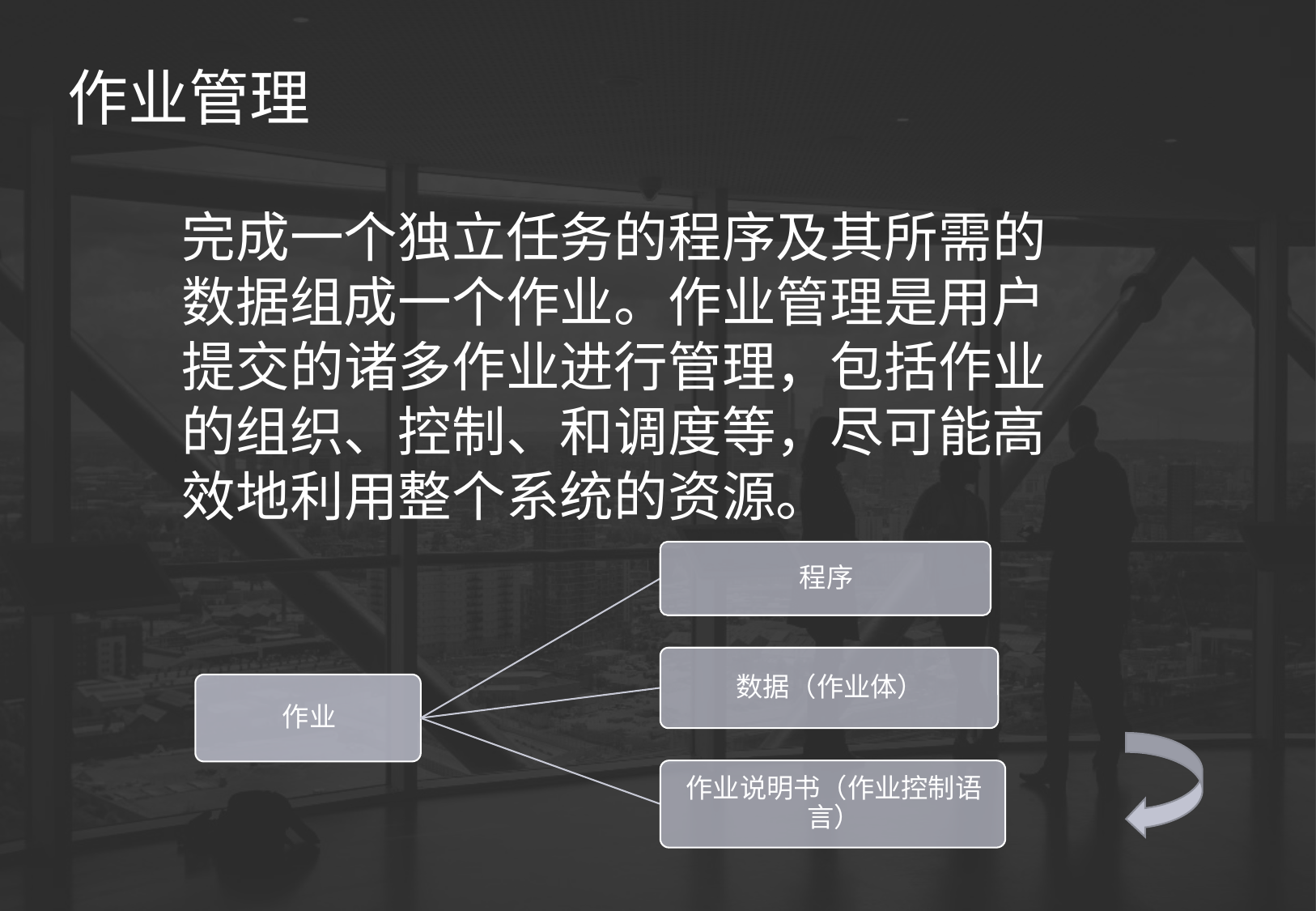

作业管理
完成一个独立任务的程序及其所需的数据组成一个作业。作业管理是用户提交的诸多作业进行管理，包括作业的组织、控制、和调度等，尽可能高效地利用整个系统的资源。

作业

程序

数据（作业体）

作业说明书（作业控制语言）